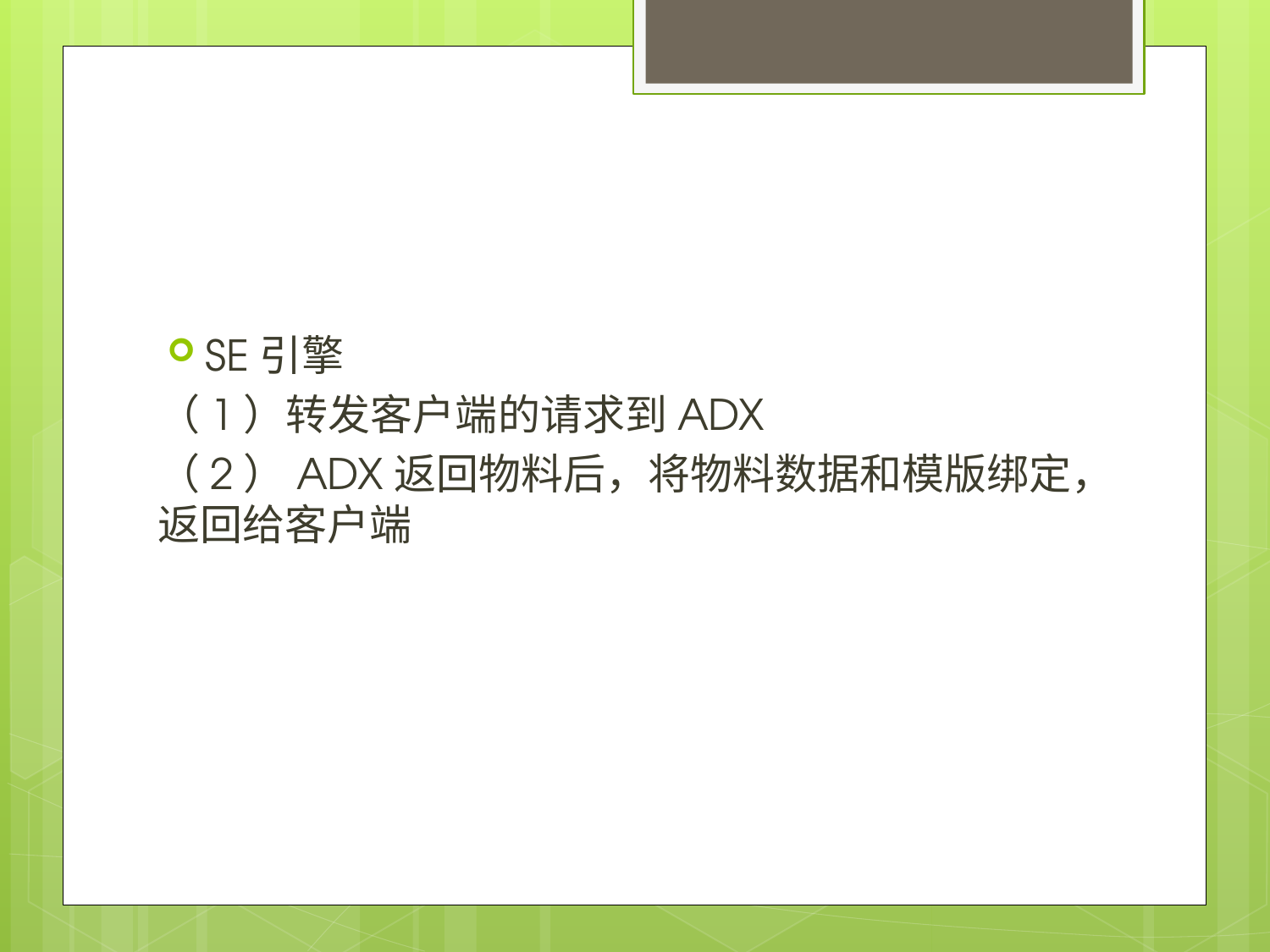

#
SE引擎
（1）转发客户端的请求到ADX
（2）ADX返回物料后，将物料数据和模版绑定，返回给客户端